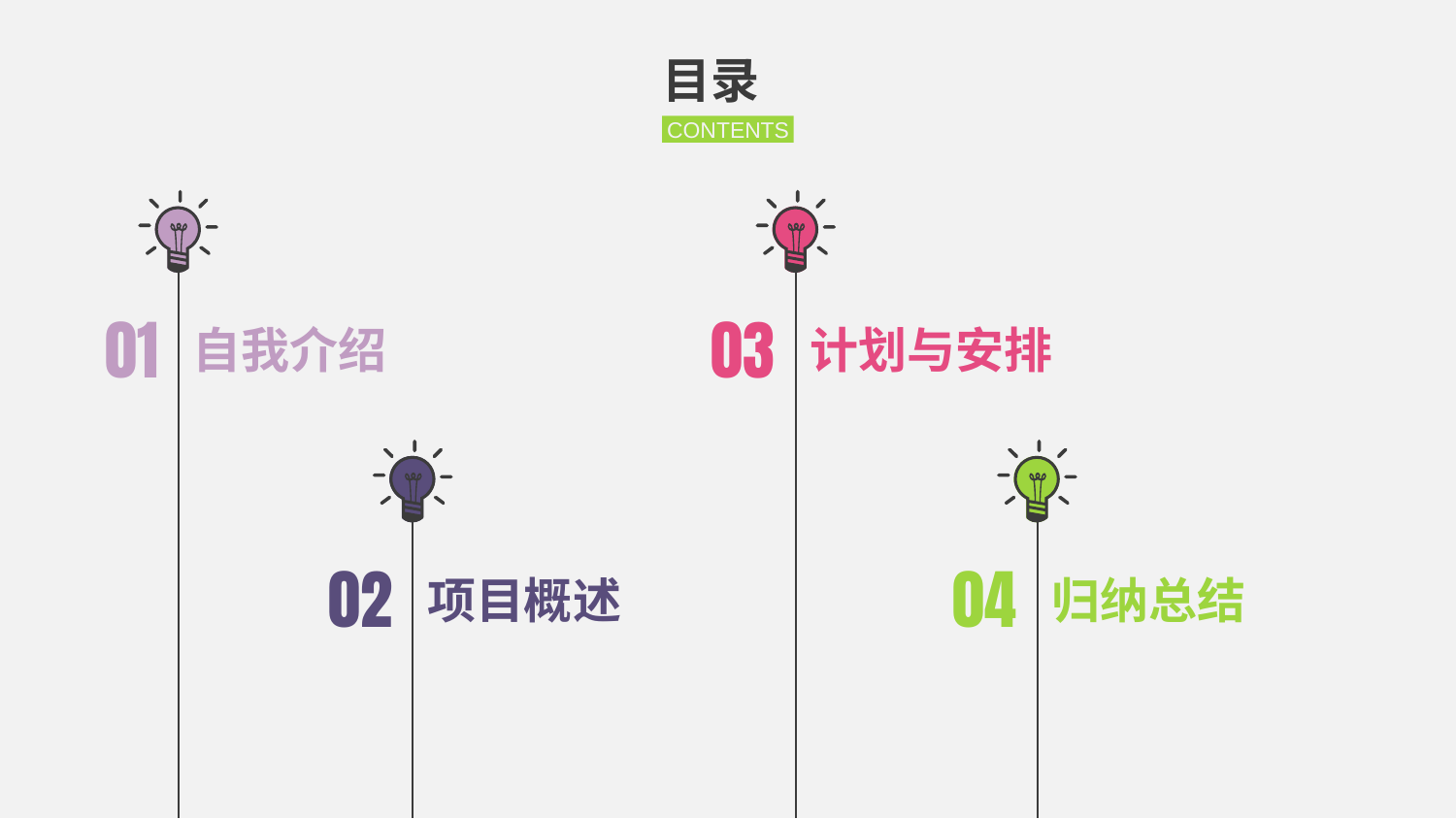

目录
CONTENTS

01
03
自我介绍
计划与安排

02
04
项目概述
归纳总结